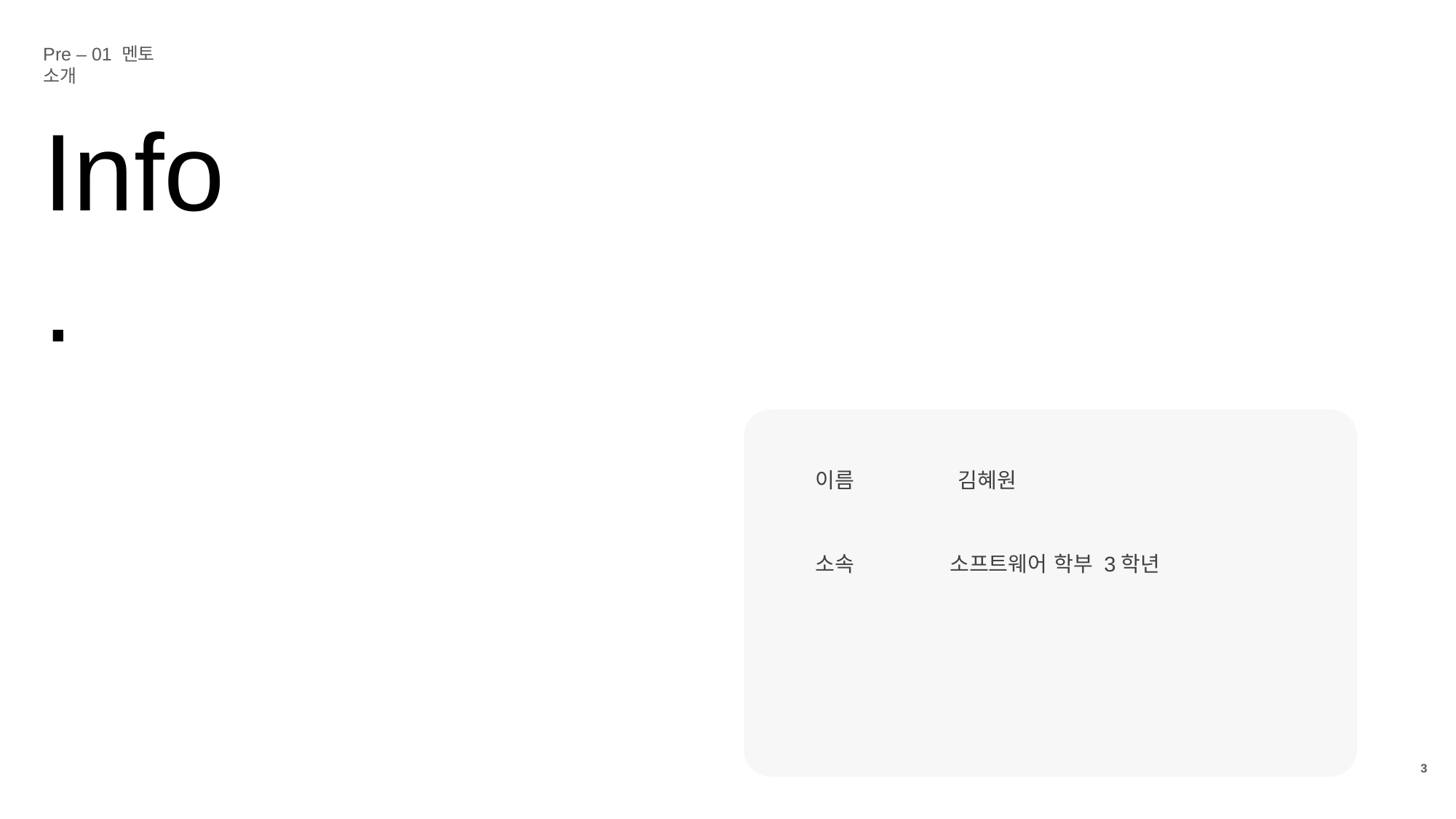

Pre – 01 멘토 소개
Info.

이름
김혜원
소속
소프트웨어 학부 3학년